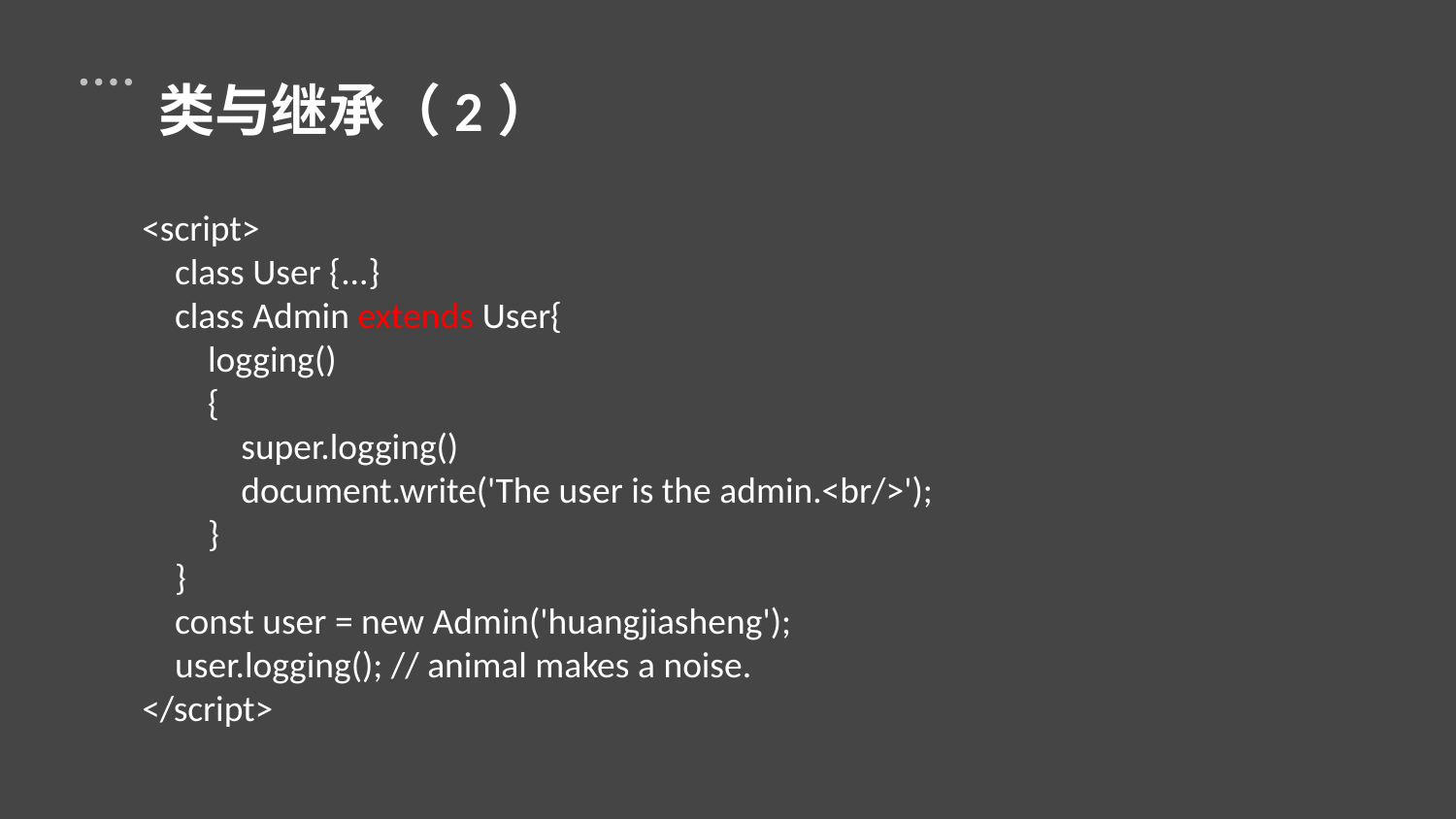

类与继承（2）
<script>
    class User {...}
    class Admin extends User{
        logging()
        {
            super.logging()
            document.write('The user is the admin.<br/>');
        }
    }
    const user = new Admin('huangjiasheng');
    user.logging(); // animal makes a noise.
</script>